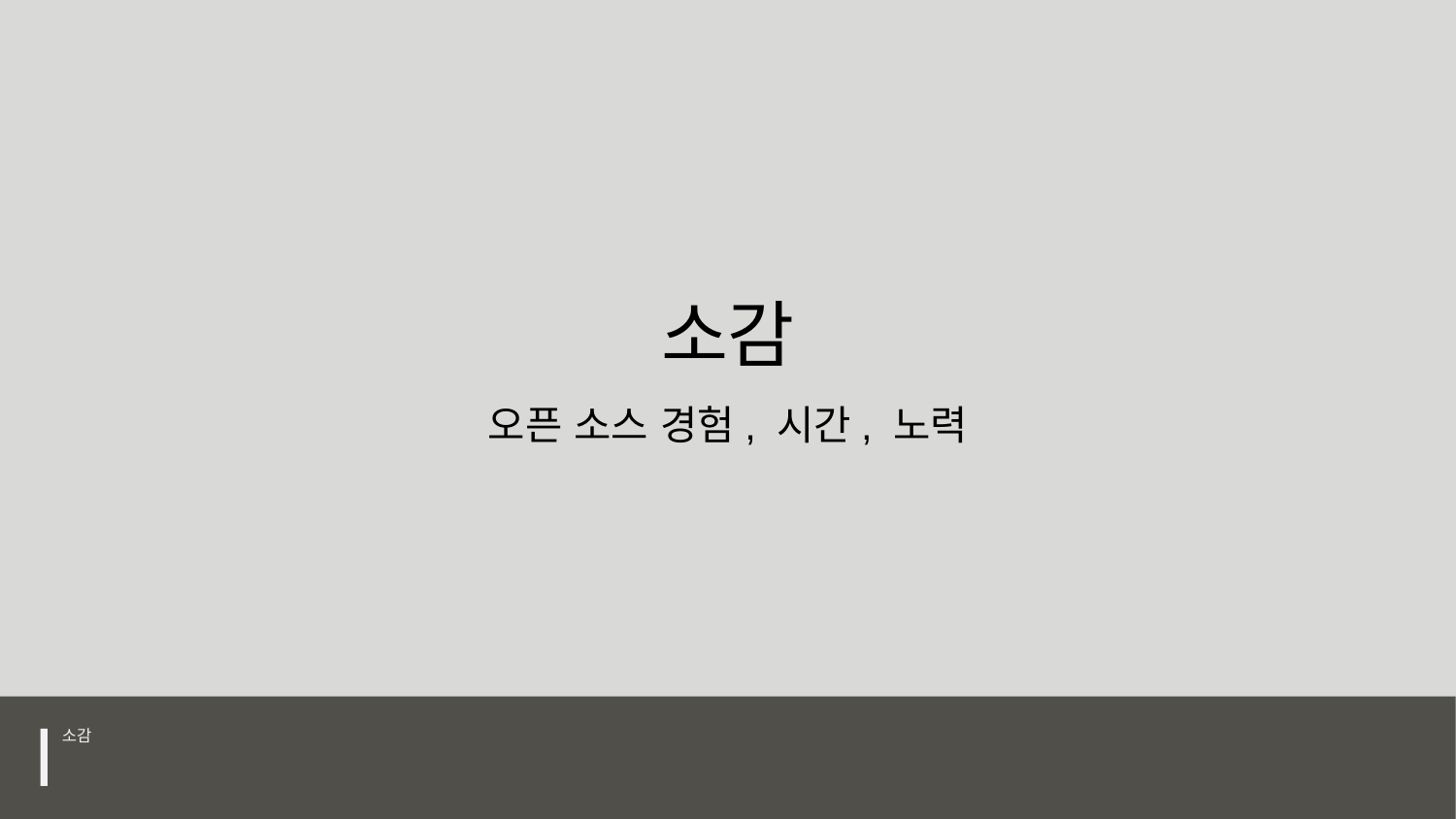

소감
오픈 소스 경험, 시간, 노력

소감